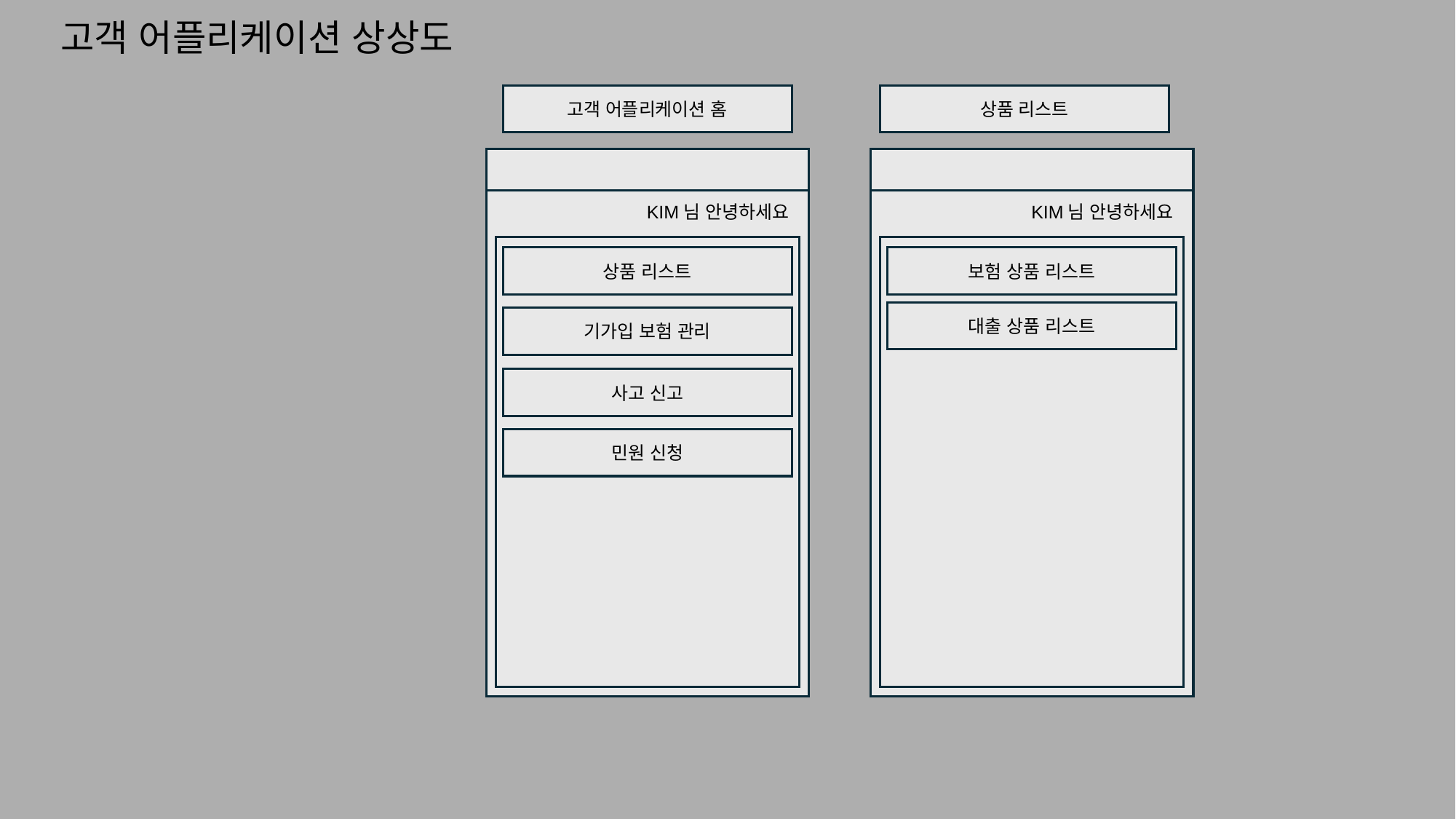

# 고객 어플리케이션 상상도
고객 어플리케이션 홈
상품 리스트

KIM님 안녕하세요
KIM님 안녕하세요

보험 상품 리스트
상품 리스트
대출 상품 리스트
기가입 보험 관리
사고 신고
민원 신청